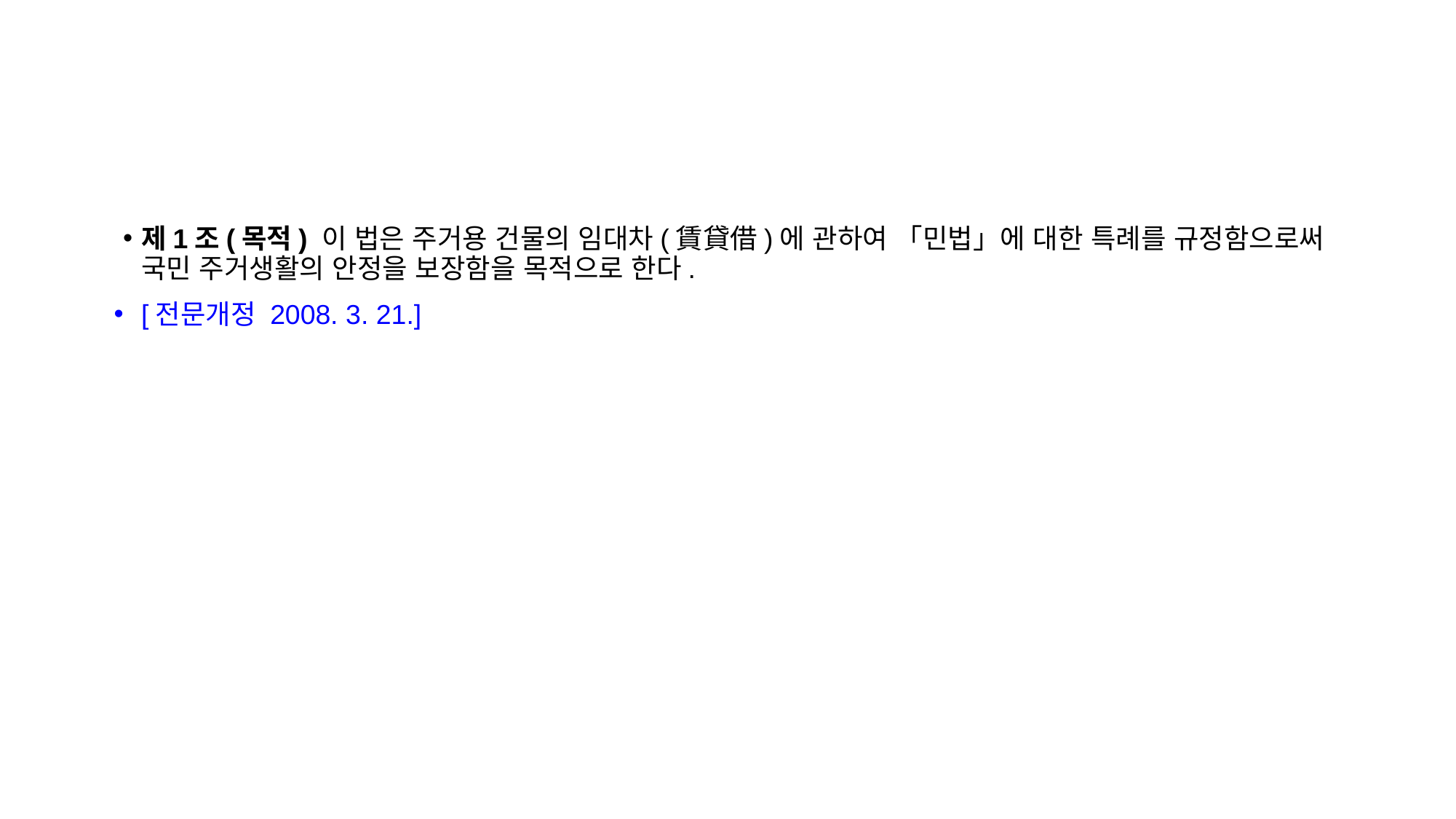

제1조(목적) 이 법은 주거용 건물의 임대차(賃貸借)에 관하여 「민법」에 대한 특례를 규정함으로써 국민 주거생활의 안정을 보장함을 목적으로 한다.
[전문개정 2008. 3. 21.]